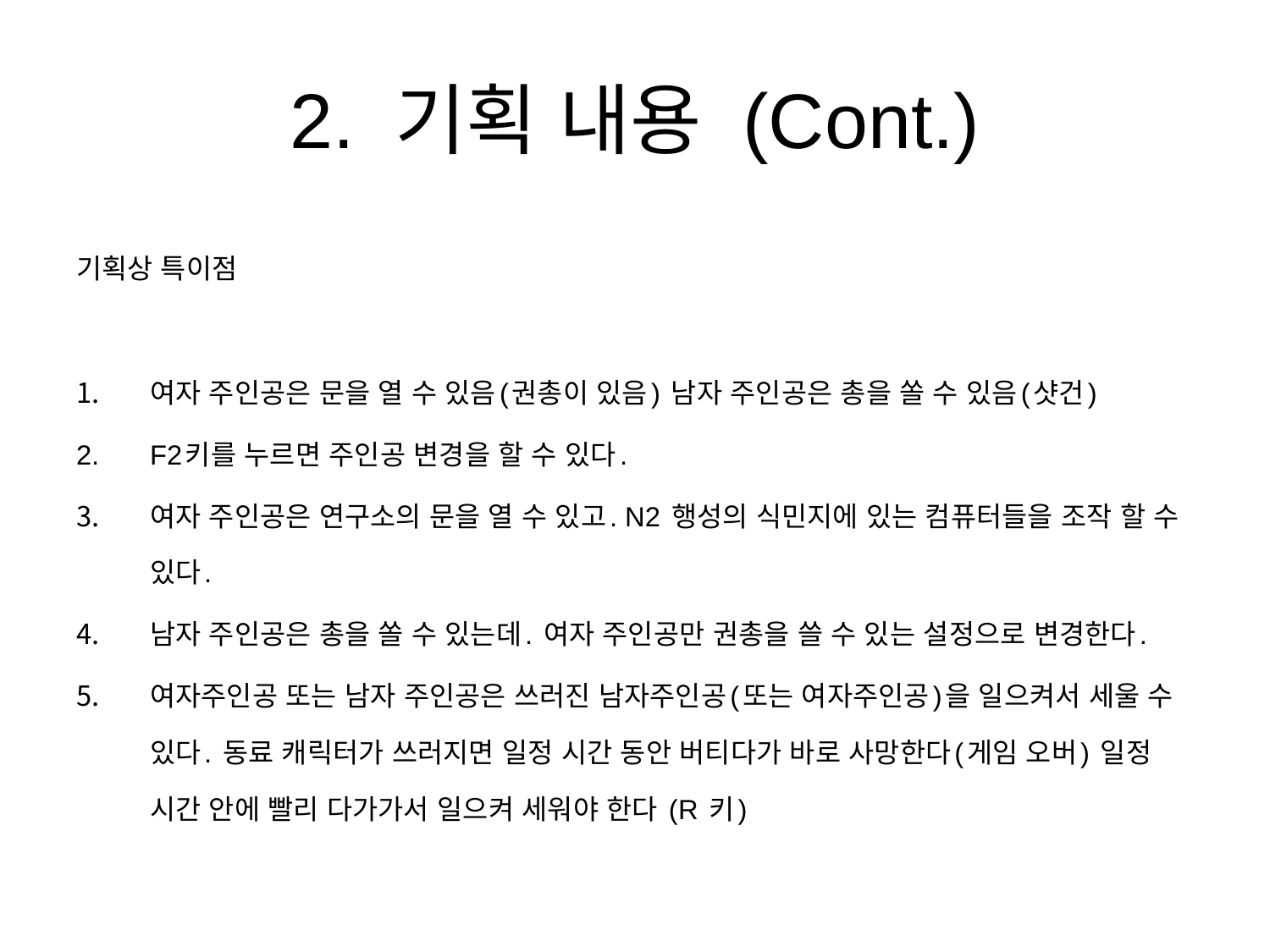

# 2. 기획 내용 (Cont.)
기획상 특이점

여자 주인공은 문을 열 수 있음(권총이 있음) 남자 주인공은 총을 쏠 수 있음(샷건)
F2키를 누르면 주인공 변경을 할 수 있다.
여자 주인공은 연구소의 문을 열 수 있고. N2 행성의 식민지에 있는 컴퓨터들을 조작 할 수 있다.
남자 주인공은 총을 쏠 수 있는데. 여자 주인공만 권총을 쓸 수 있는 설정으로 변경한다.
여자주인공 또는 남자 주인공은 쓰러진 남자주인공(또는 여자주인공)을 일으켜서 세울 수 있다. 동료 캐릭터가 쓰러지면 일정 시간 동안 버티다가 바로 사망한다(게임 오버) 일정 시간 안에 빨리 다가가서 일으켜 세워야 한다 (R 키)